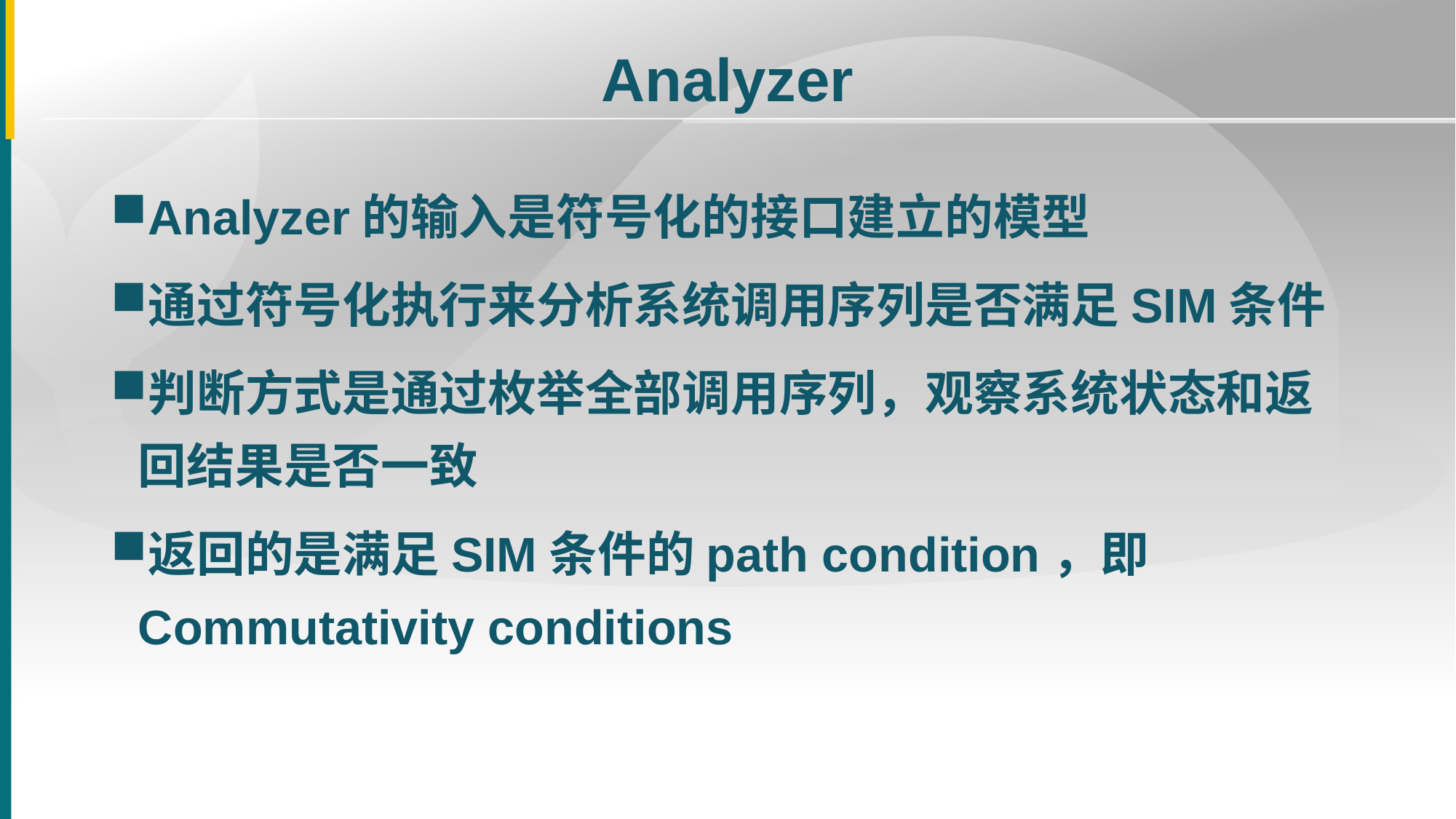

# Analyzer
Analyzer的输入是符号化的接口建立的模型
通过符号化执行来分析系统调用序列是否满足SIM条件
判断方式是通过枚举全部调用序列，观察系统状态和返回结果是否一致
返回的是满足SIM条件的path condition，即Commutativity conditions